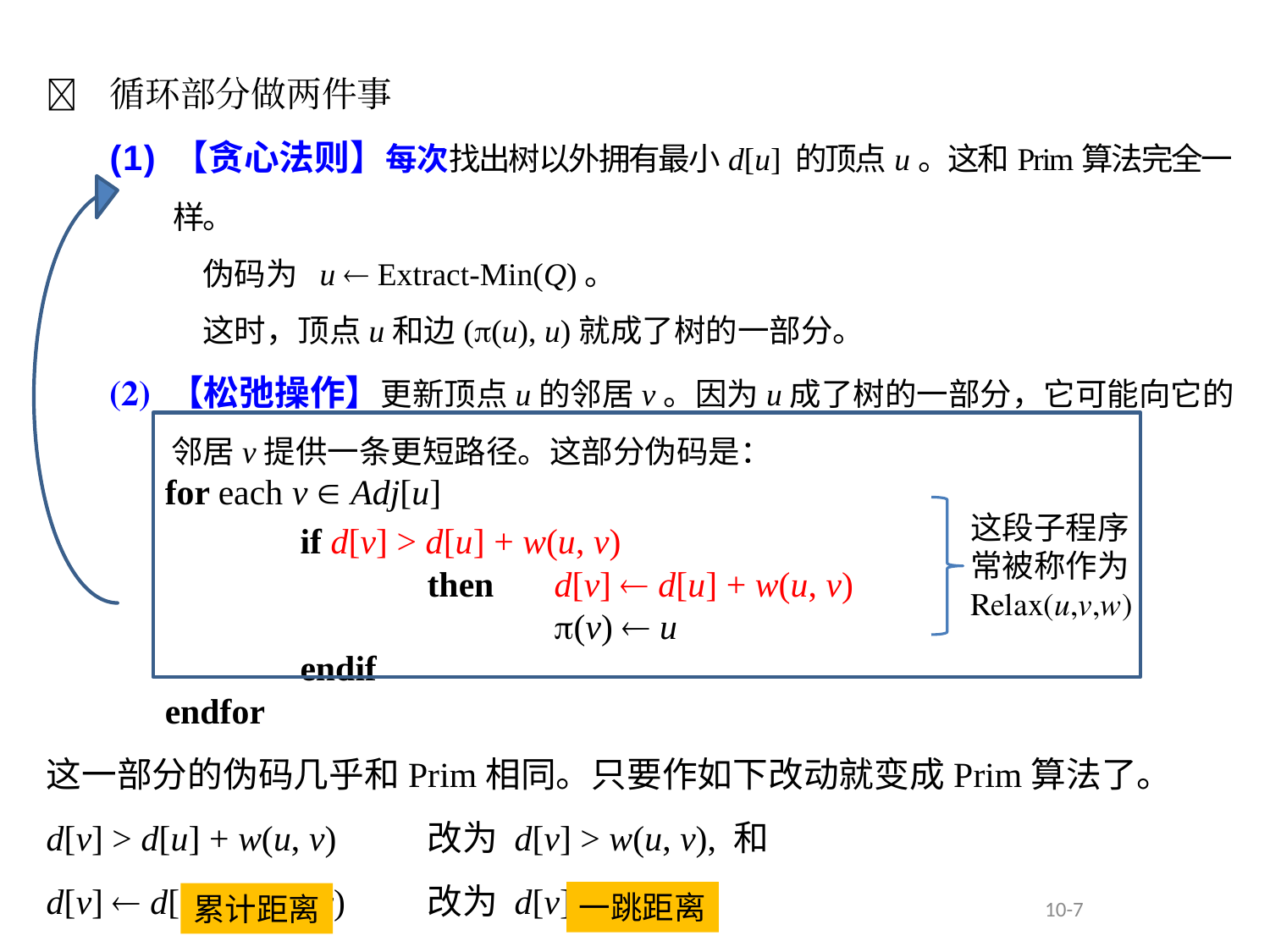

•	循环部分做两件事
【贪心法则】每次找出树以外拥有最小d[u] 的顶点u。这和Prim算法完全一样。
   伪码为  u ← Extract-Min(Q)。
   这时，顶点u和边(π(u), u)就成了树的一部分。
(2) 【松弛操作】更新顶点u的邻居v。因为u成了树的一部分，它可能向它的邻居v提供一条更短路径。这部分伪码是：
for each v ∈ Adj[u]
 		if d[v] > d[u] + w(u, v)
 			then	d[v] ← d[u] + w(u, v)
 				π(v) ← u
 		endif
endfor
这一部分的伪码几乎和Prim相同。只要作如下改动就变成Prim算法了。
d[v] > d[u] + w(u, v) 	改为 d[v] > w(u, v), 和
d[v] ← d[u] + w(u, v)	改为 d[v]←w(u, v)

这段子程序
常被称作为
Relax(u,v,w)
一跳距离
10-7
累计距离